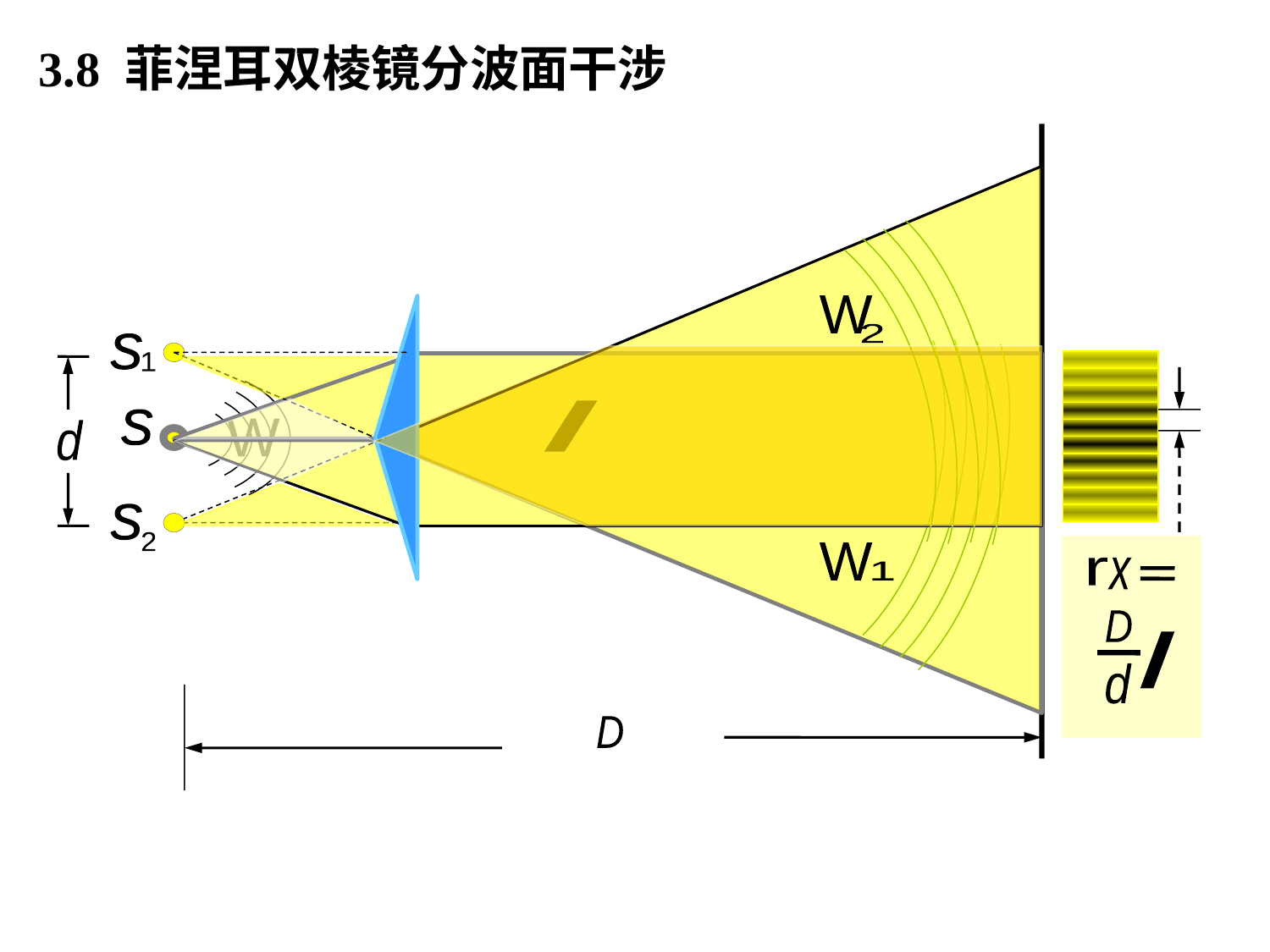

3.8 菲涅耳双棱镜分波面干涉

W
2

λ
W
1
s

1

s

2

d

D

r
x

D
λ

d

s
W